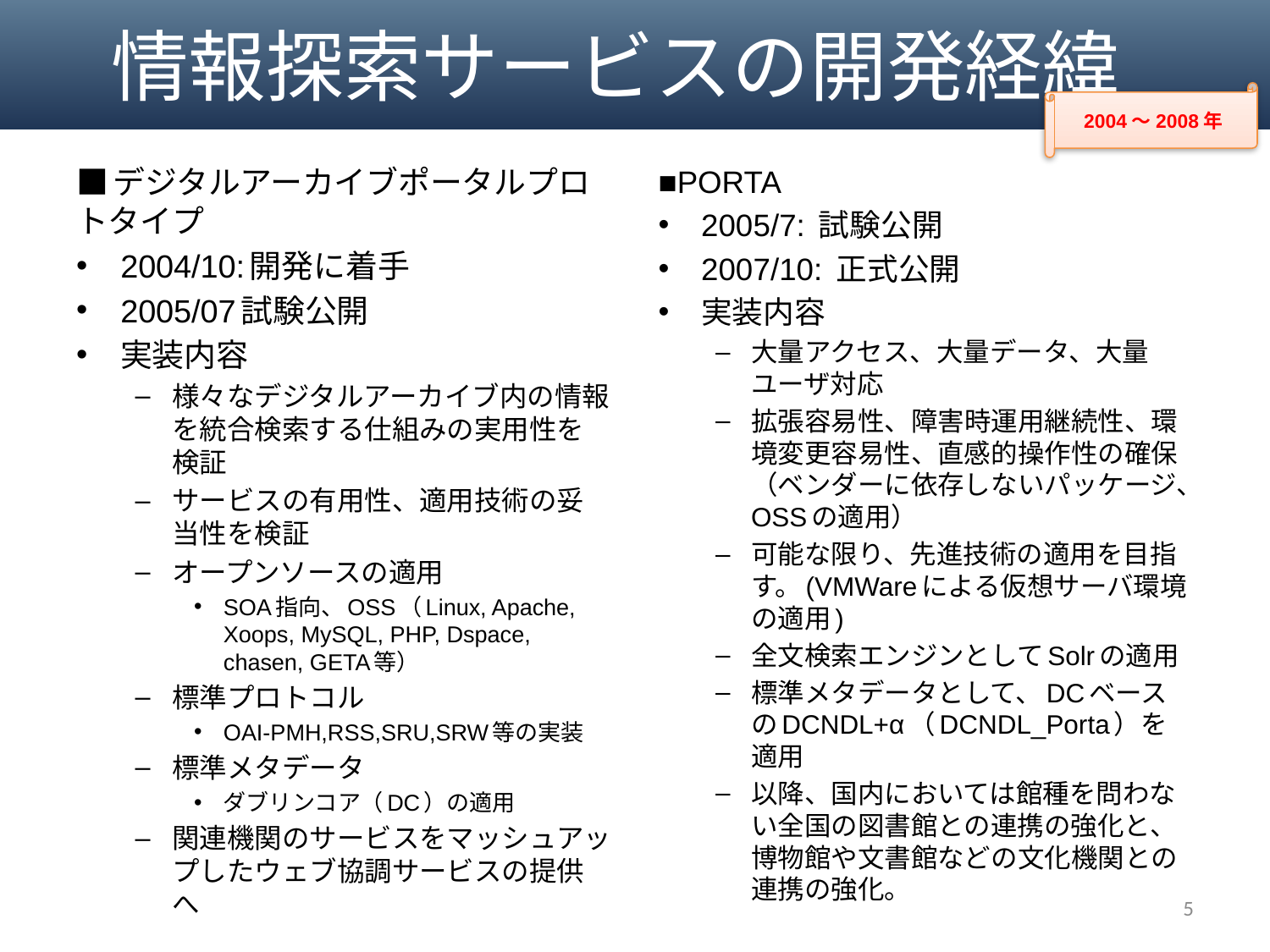

# 情報探索サービスの開発経緯
2004～2008年
■デジタルアーカイブポータルプロトタイプ
2004/10:開発に着手
2005/07試験公開
実装内容
様々なデジタルアーカイブ内の情報を統合検索する仕組みの実用性を検証
サービスの有用性、適用技術の妥当性を検証
オープンソースの適用
SOA指向、OSS（Linux, Apache, Xoops, MySQL, PHP, Dspace, chasen, GETA等）
標準プロトコル
OAI-PMH,RSS,SRU,SRW等の実装
標準メタデータ
ダブリンコア（DC）の適用
関連機関のサービスをマッシュアップしたウェブ協調サービスの提供へ

■PORTA
2005/7: 試験公開
2007/10: 正式公開
実装内容
大量アクセス、大量データ、大量ユーザ対応
拡張容易性、障害時運用継続性、環境変更容易性、直感的操作性の確保（ベンダーに依存しないパッケージ、OSSの適用）
可能な限り、先進技術の適用を目指す。(VMWareによる仮想サーバ環境の適用)
全文検索エンジンとしてSolrの適用
標準メタデータとして、DCベースのDCNDL+α（DCNDL_Porta）を適用
以降、国内においては館種を問わない全国の図書館との連携の強化と、博物館や文書館などの文化機関との連携の強化。

5